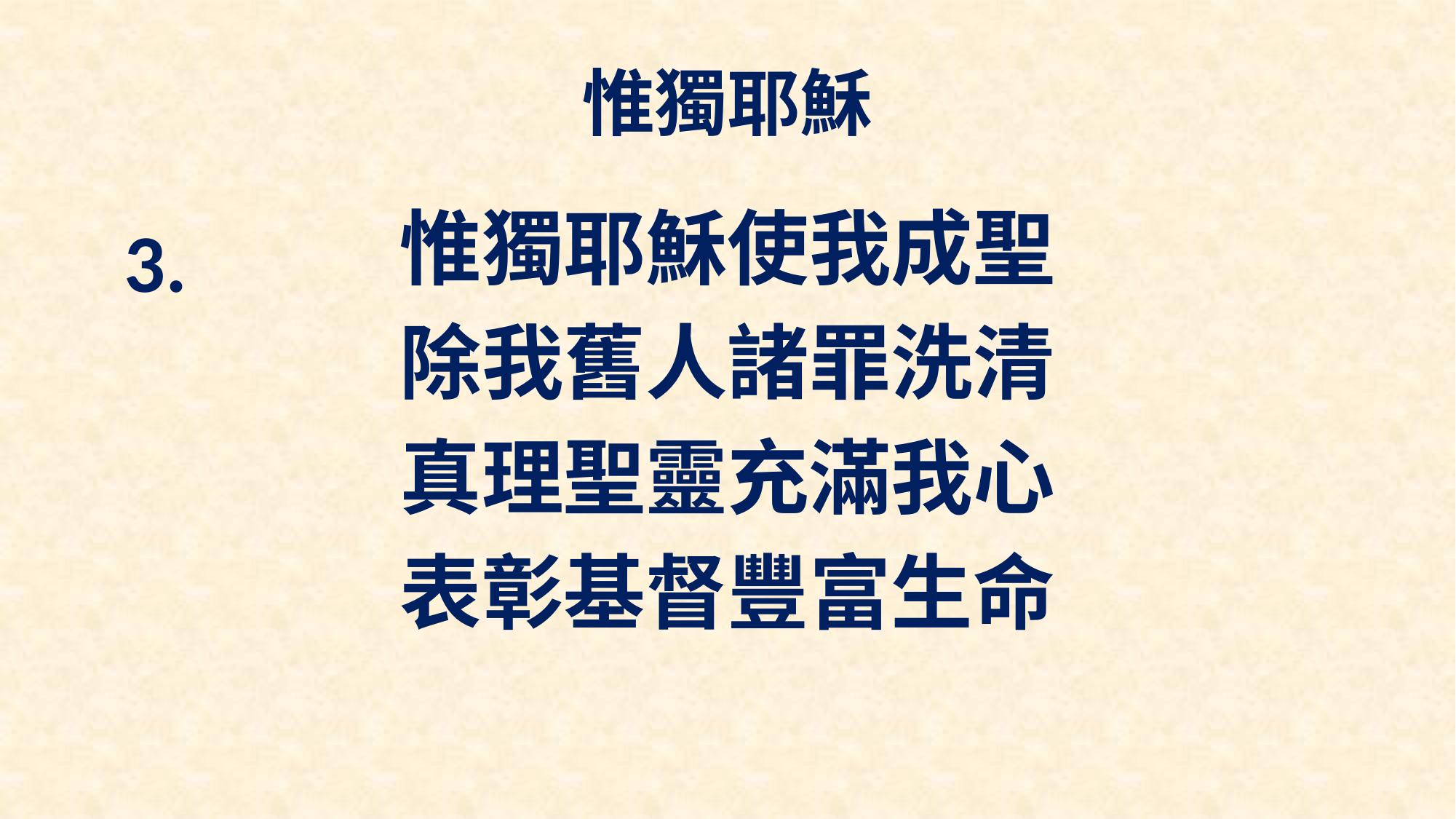

# 惟獨耶穌
惟獨耶穌使我成聖
除我舊人諸罪洗清
真理聖靈充滿我心
表彰基督豐富生命
3.